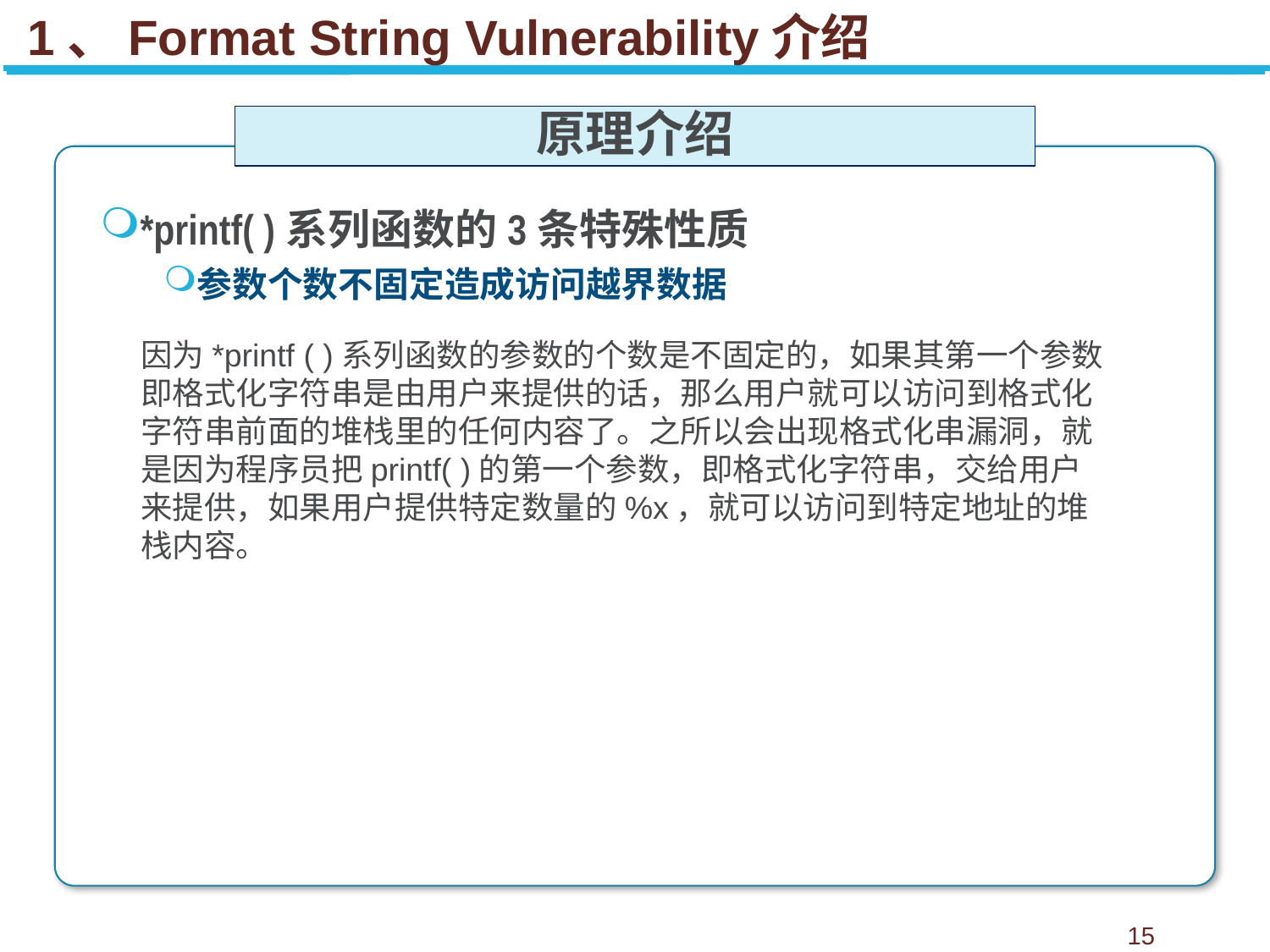

# 1、Format String Vulnerability介绍
原理介绍
*printf( )系列函数的3条特殊性质
参数个数不固定造成访问越界数据
因为*printf ( )系列函数的参数的个数是不固定的，如果其第一个参数即格式化字符串是由用户来提供的话，那么用户就可以访问到格式化字符串前面的堆栈里的任何内容了。之所以会出现格式化串漏洞，就是因为程序员把printf( )的第一个参数，即格式化字符串，交给用户来提供，如果用户提供特定数量的%x，就可以访问到特定地址的堆栈内容。
15